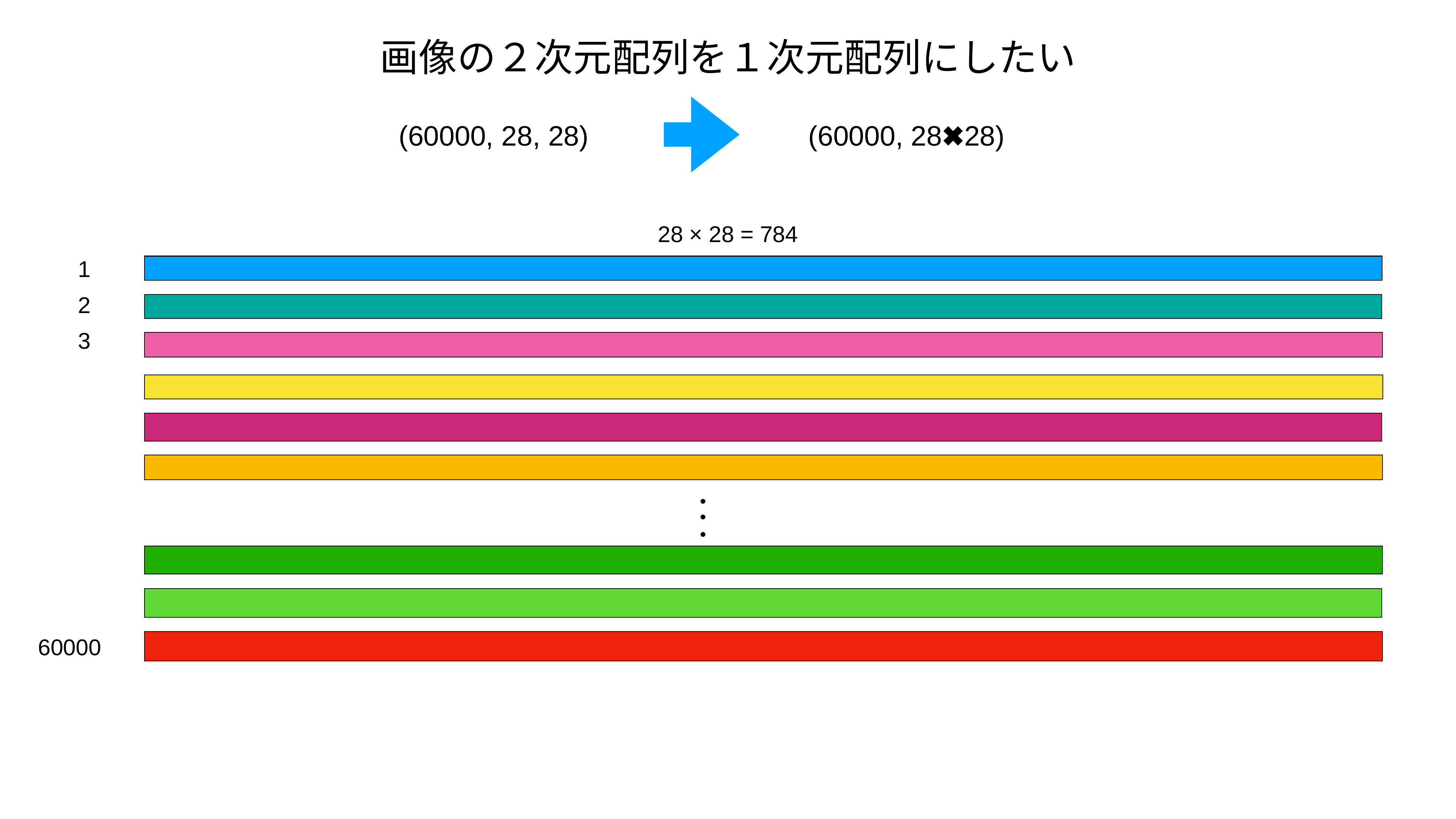

画像の２次元配列を１次元配列にしたい

(60000, 28✖️28)
(60000, 28, 28)
28 × 28 = 784
1

2

3

・
・
・

60000